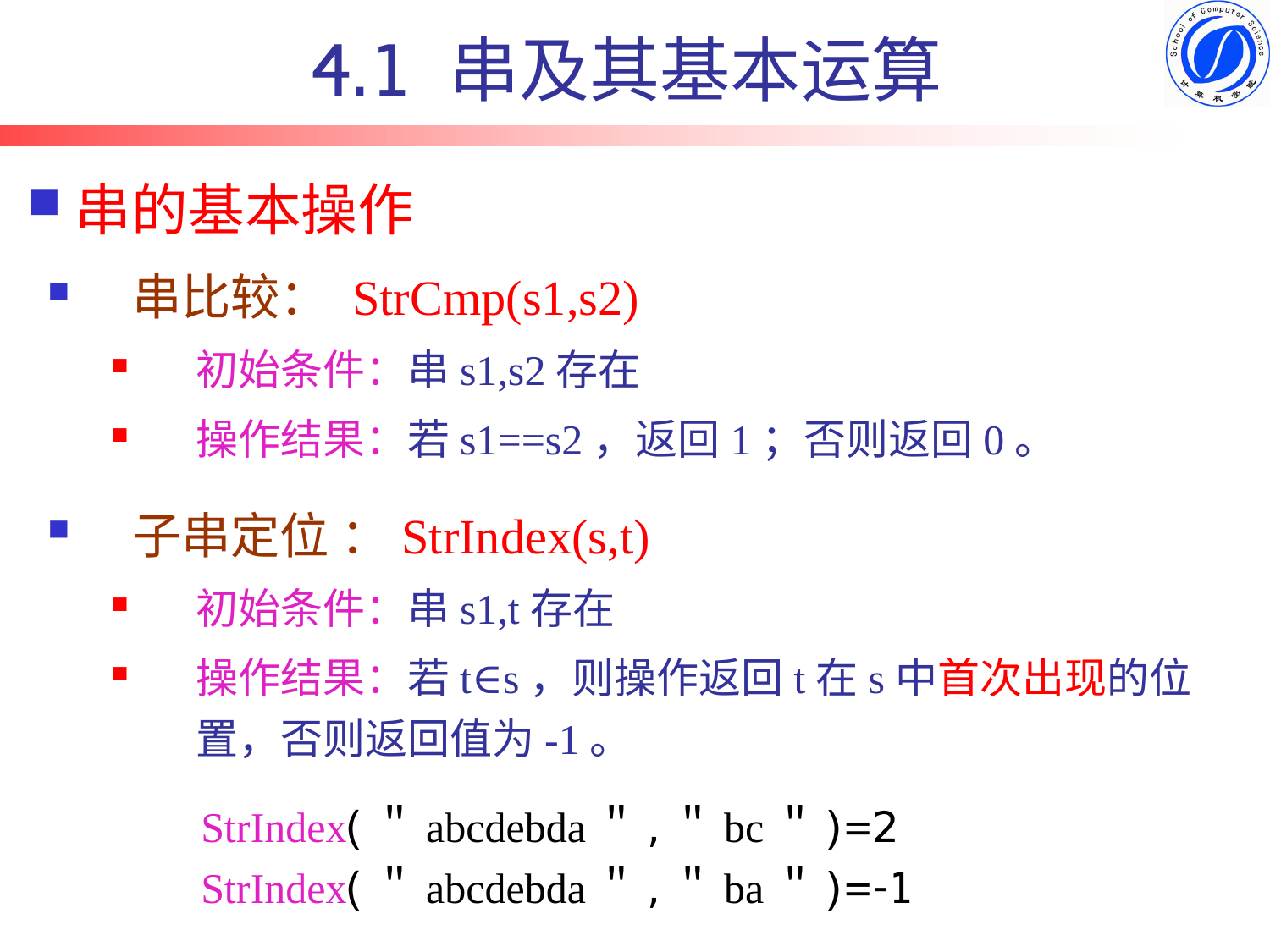

4.1 串及其基本运算
# 串的基本操作
串比较： StrCmp(s1,s2)
初始条件：串s1,s2存在
操作结果：若s1==s2，返回1；否则返回0。
子串定位 ：StrIndex(s,t)
初始条件：串s1,t存在
操作结果：若t∈s，则操作返回t在s中首次出现的位置，否则返回值为-1。
StrIndex(＂abcdebda＂,＂bc＂)=2
StrIndex(＂abcdebda＂,＂ba＂)=-1